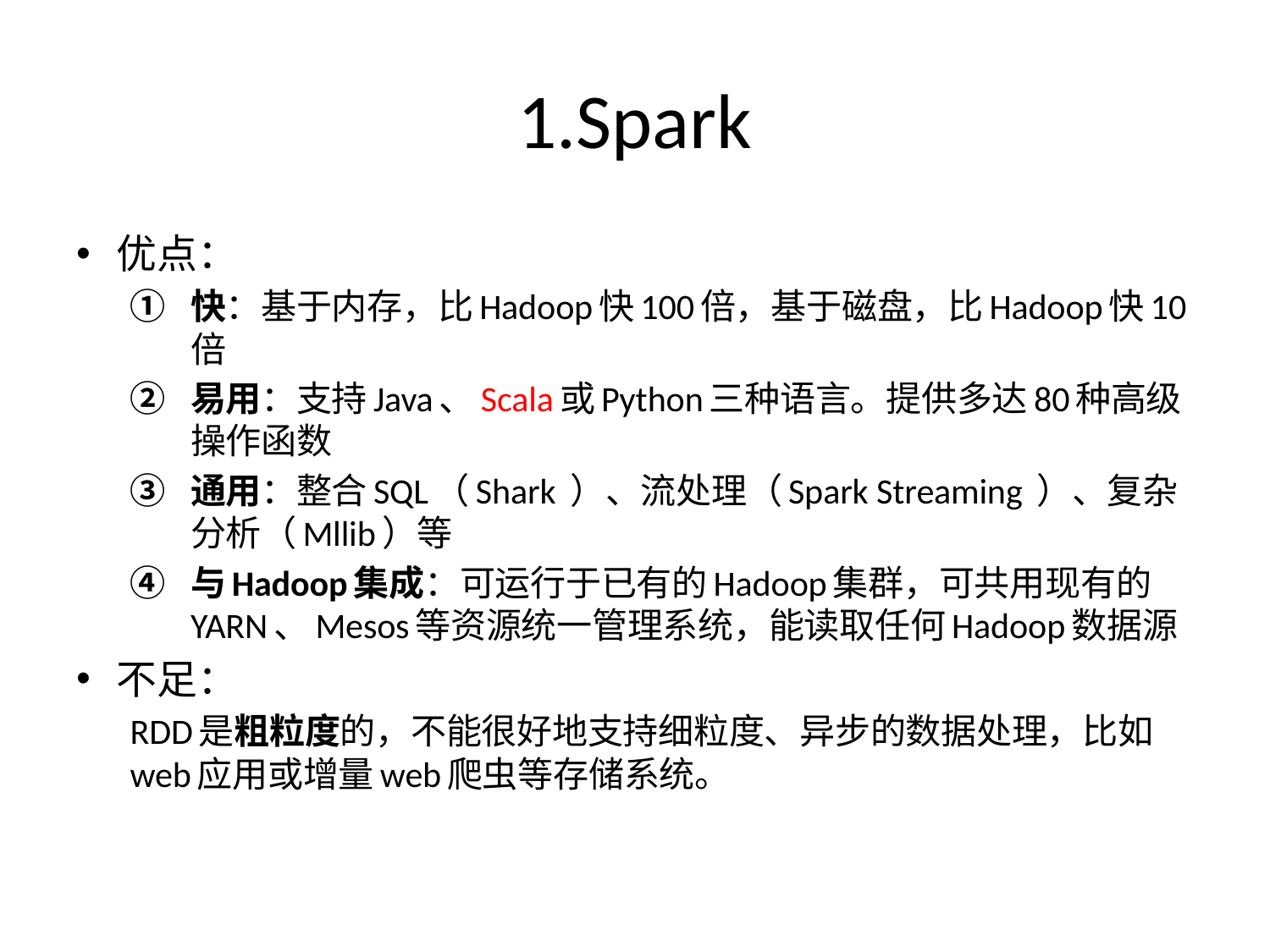

# 1.Spark
优点：
快：基于内存，比Hadoop快100倍，基于磁盘，比Hadoop快10倍
易用：支持Java、Scala或Python三种语言。提供多达80种高级操作函数
通用：整合SQL（Shark ）、流处理（Spark Streaming ）、复杂分析（Mllib）等
与Hadoop集成：可运行于已有的Hadoop集群，可共用现有的YARN、Mesos等资源统一管理系统，能读取任何Hadoop数据源
不足：
RDD是粗粒度的，不能很好地支持细粒度、异步的数据处理，比如web应用或增量web爬虫等存储系统。